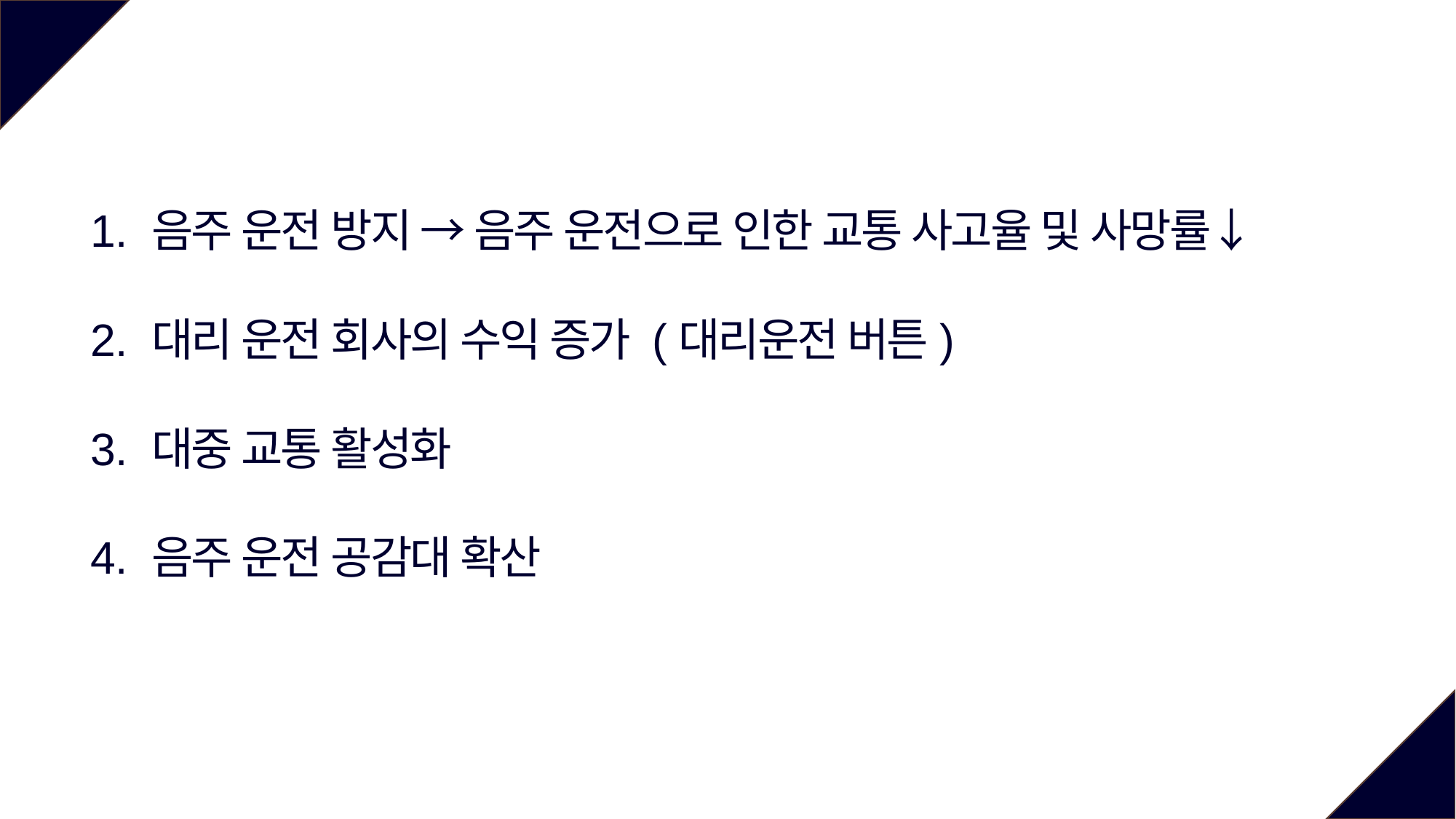

음주 운전 방지 → 음주 운전으로 인한 교통 사고율 및 사망률↓

대리 운전 회사의 수익 증가 (대리운전 버튼)

대중 교통 활성화

음주 운전 공감대 확산